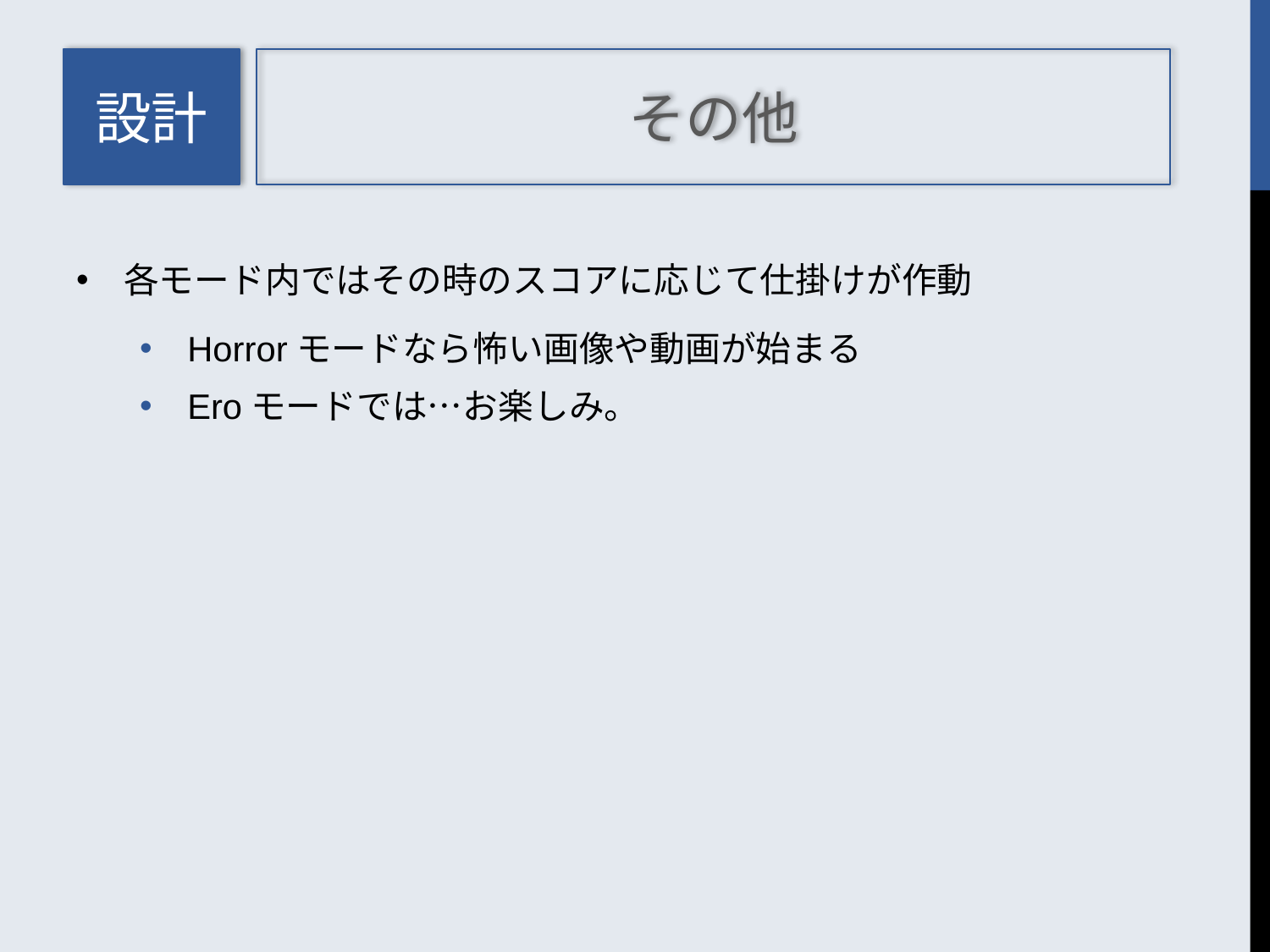

設計
その他
各モード内ではその時のスコアに応じて仕掛けが作動
Horrorモードなら怖い画像や動画が始まる
Eroモードでは…お楽しみ。